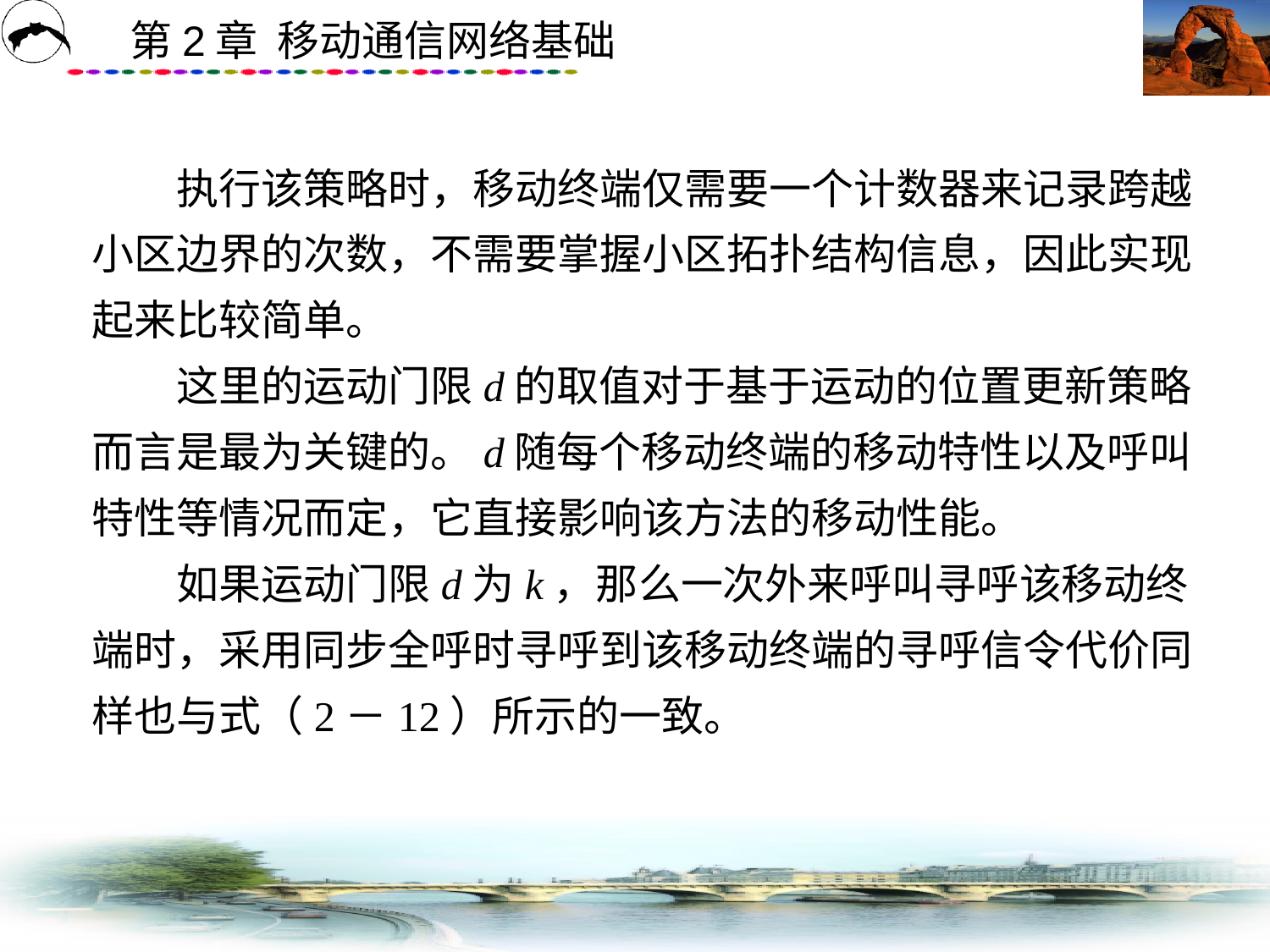

# 执行该策略时，移动终端仅需要一个计数器来记录跨越小区边界的次数，不需要掌握小区拓扑结构信息，因此实现起来比较简单。 　　这里的运动门限d的取值对于基于运动的位置更新策略而言是最为关键的。d随每个移动终端的移动特性以及呼叫特性等情况而定，它直接影响该方法的移动性能。 　　如果运动门限d为k，那么一次外来呼叫寻呼该移动终端时，采用同步全呼时寻呼到该移动终端的寻呼信令代价同样也与式（2－12）所示的一致。